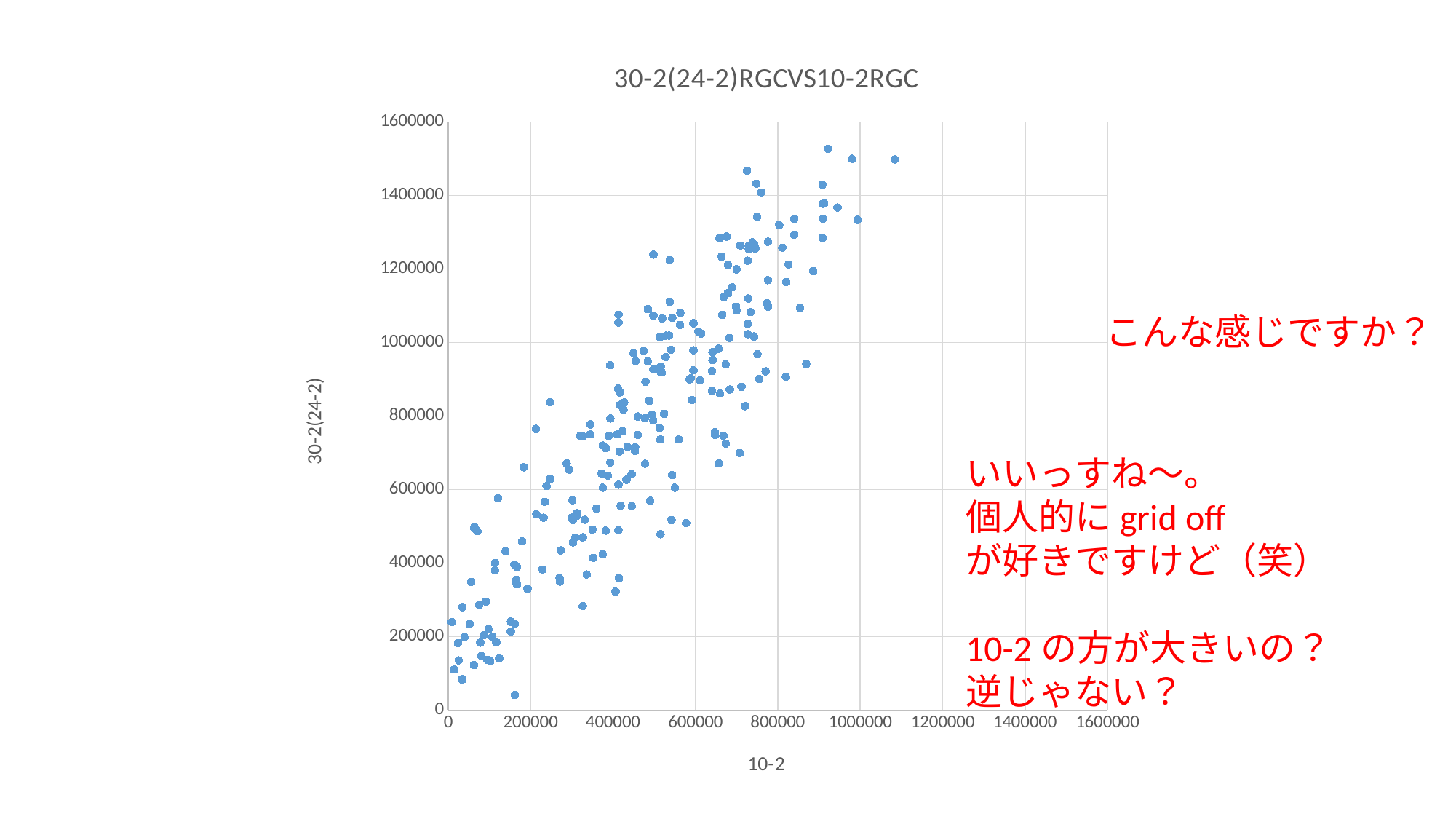

### Chart: 30-2(24-2)RGCVS10-2RGC

| Category | 30-2HFARGC |
|---|---|
こんな感じですか？
いいっすね～。
個人的にgrid off
が好きですけど（笑）

10-2の方が大きいの？
逆じゃない？